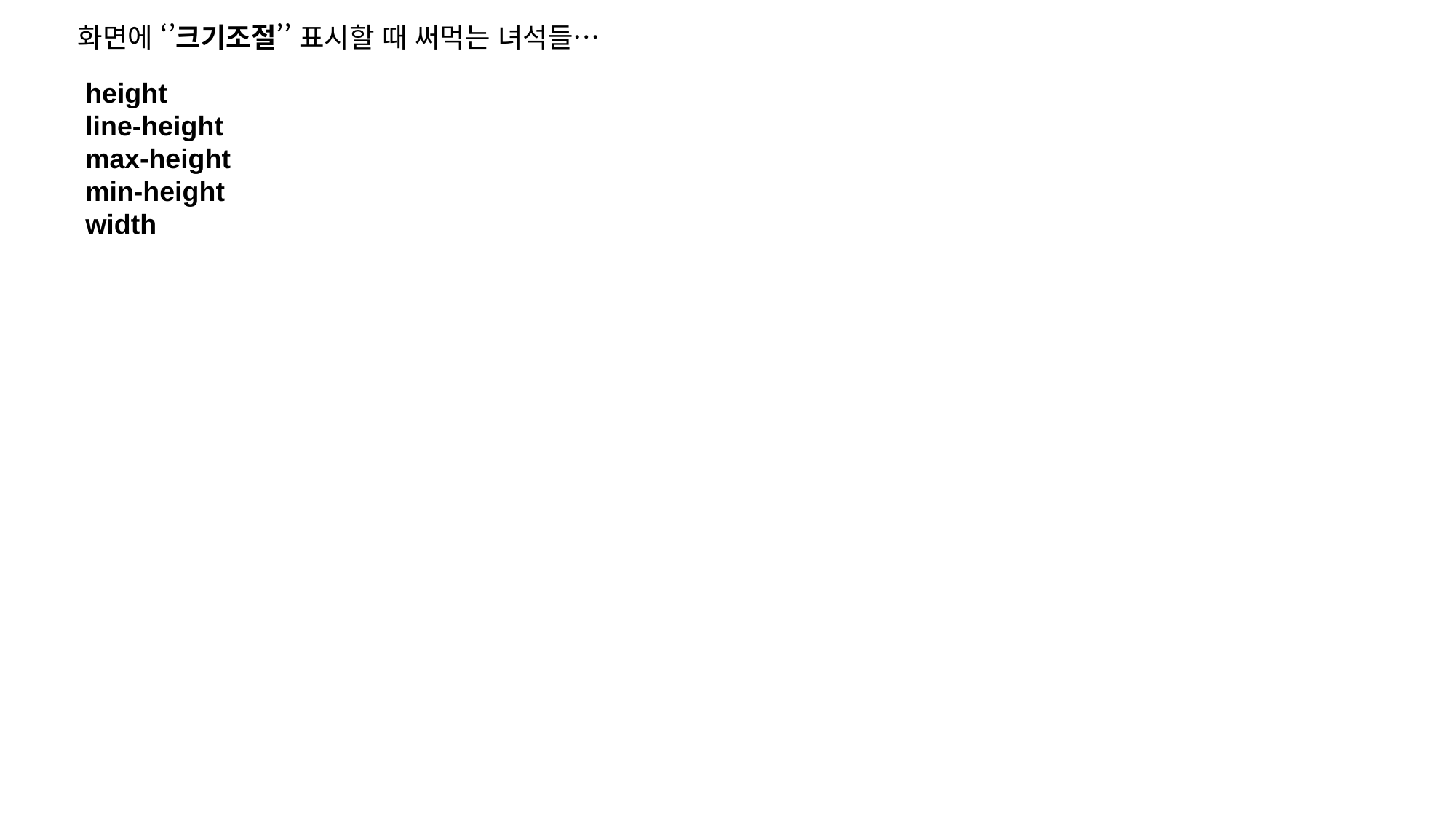

화면에 ‘’크기조절’’ 표시할 때 써먹는 녀석들…
height
line-height
max-height
min-height
width